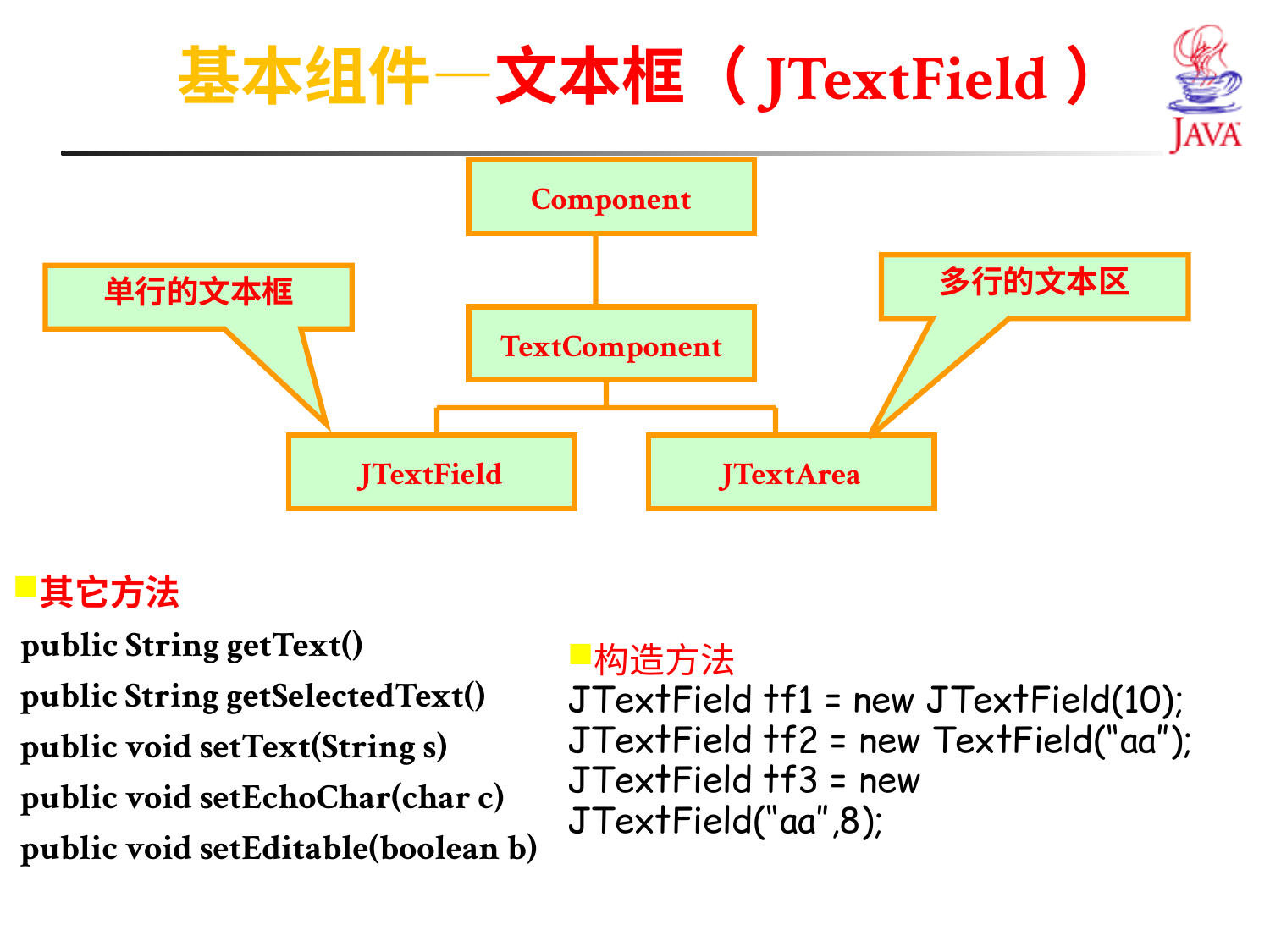

基本组件—文本框（JTextField）

Component

TextComponent

JTextField
JTextArea
多行的文本区
单行的文本框
其它方法
 public String getText()
 public String getSelectedText()
 public void setText(String s)
 public void setEchoChar(char c)
 public void setEditable(boolean b)
构造方法
JTextField tf1 = new JTextField(10);
JTextField tf2 = new TextField(“aa”);
JTextField tf3 = new JTextField(“aa”,8);